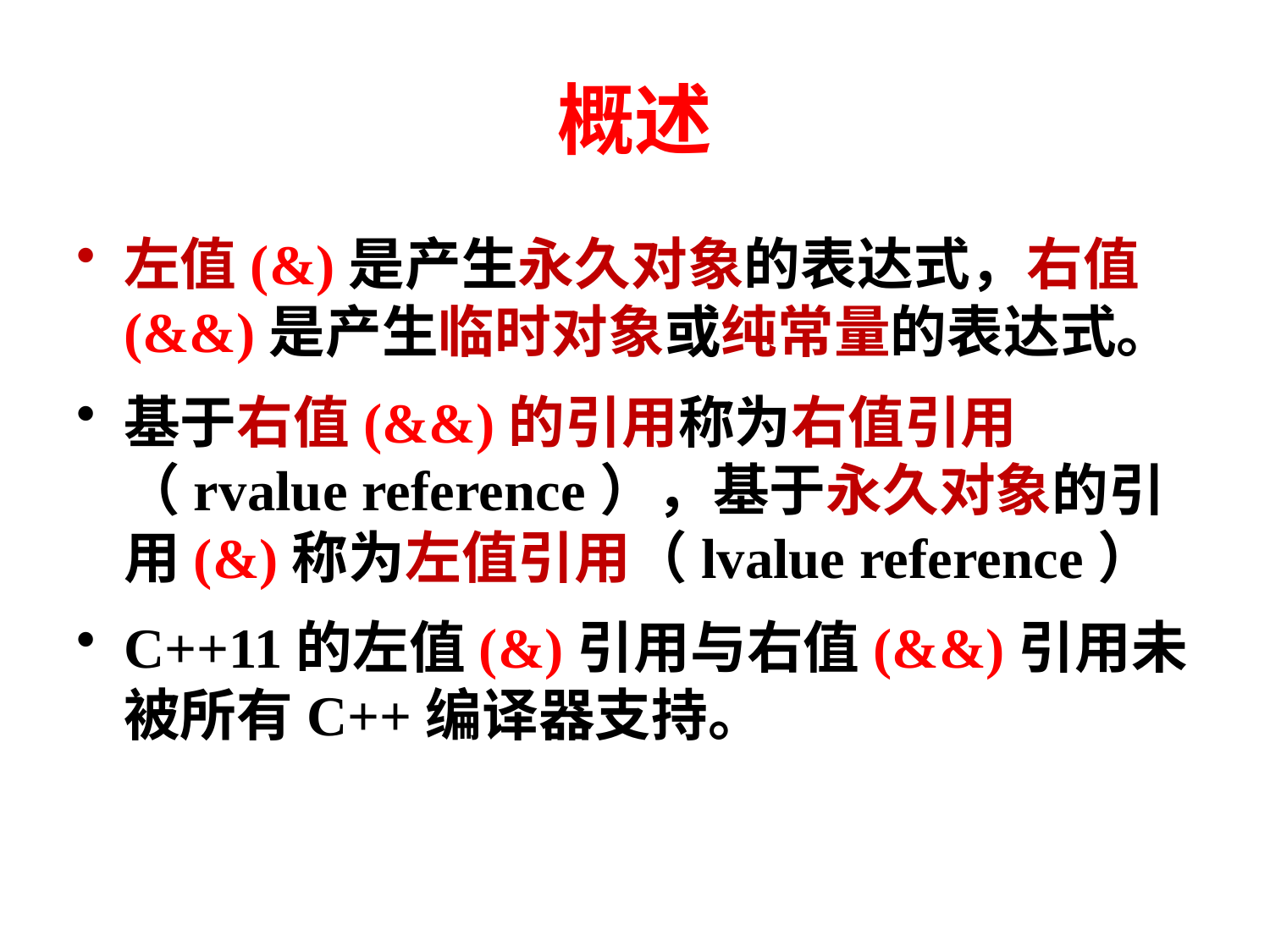

# 概述
左值(&)是产生永久对象的表达式，右值(&&)是产生临时对象或纯常量的表达式。
基于右值(&&)的引用称为右值引用（rvalue reference），基于永久对象的引用(&)称为左值引用（lvalue reference）
C++11的左值(&)引用与右值(&&)引用未被所有C++编译器支持。